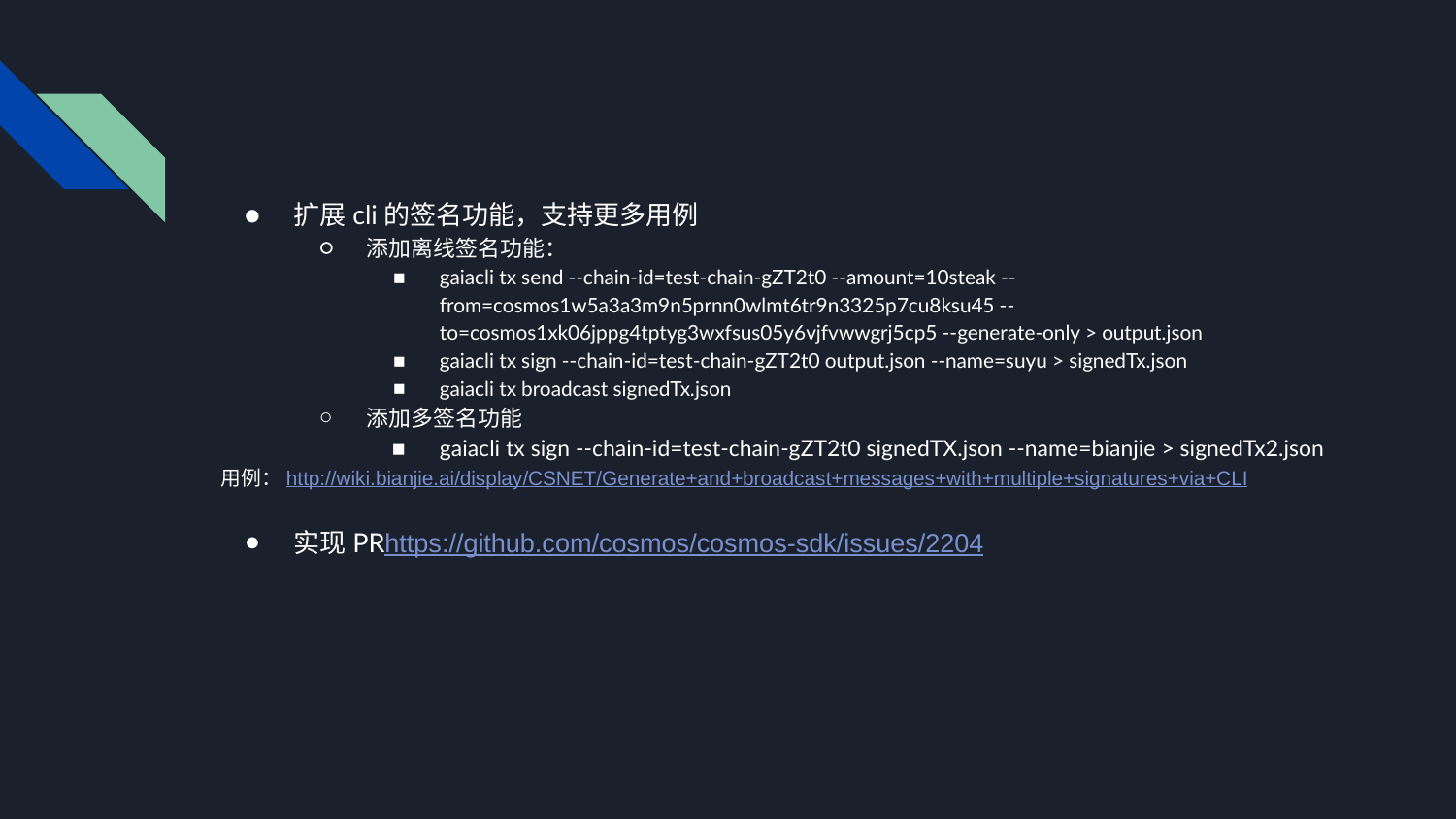

扩展cli的签名功能，支持更多用例
添加离线签名功能：
gaiacli tx send --chain-id=test-chain-gZT2t0 --amount=10steak --from=cosmos1w5a3a3m9n5prnn0wlmt6tr9n3325p7cu8ksu45 --to=cosmos1xk06jppg4tptyg3wxfsus05y6vjfvwwgrj5cp5 --generate-only > output.json
gaiacli tx sign --chain-id=test-chain-gZT2t0 output.json --name=suyu > signedTx.json
gaiacli tx broadcast signedTx.json
添加多签名功能
gaiacli tx sign --chain-id=test-chain-gZT2t0 signedTX.json --name=bianjie > signedTx2.json
用例：http://wiki.bianjie.ai/display/CSNET/Generate+and+broadcast+messages+with+multiple+signatures+via+CLI
实现PRhttps://github.com/cosmos/cosmos-sdk/issues/2204